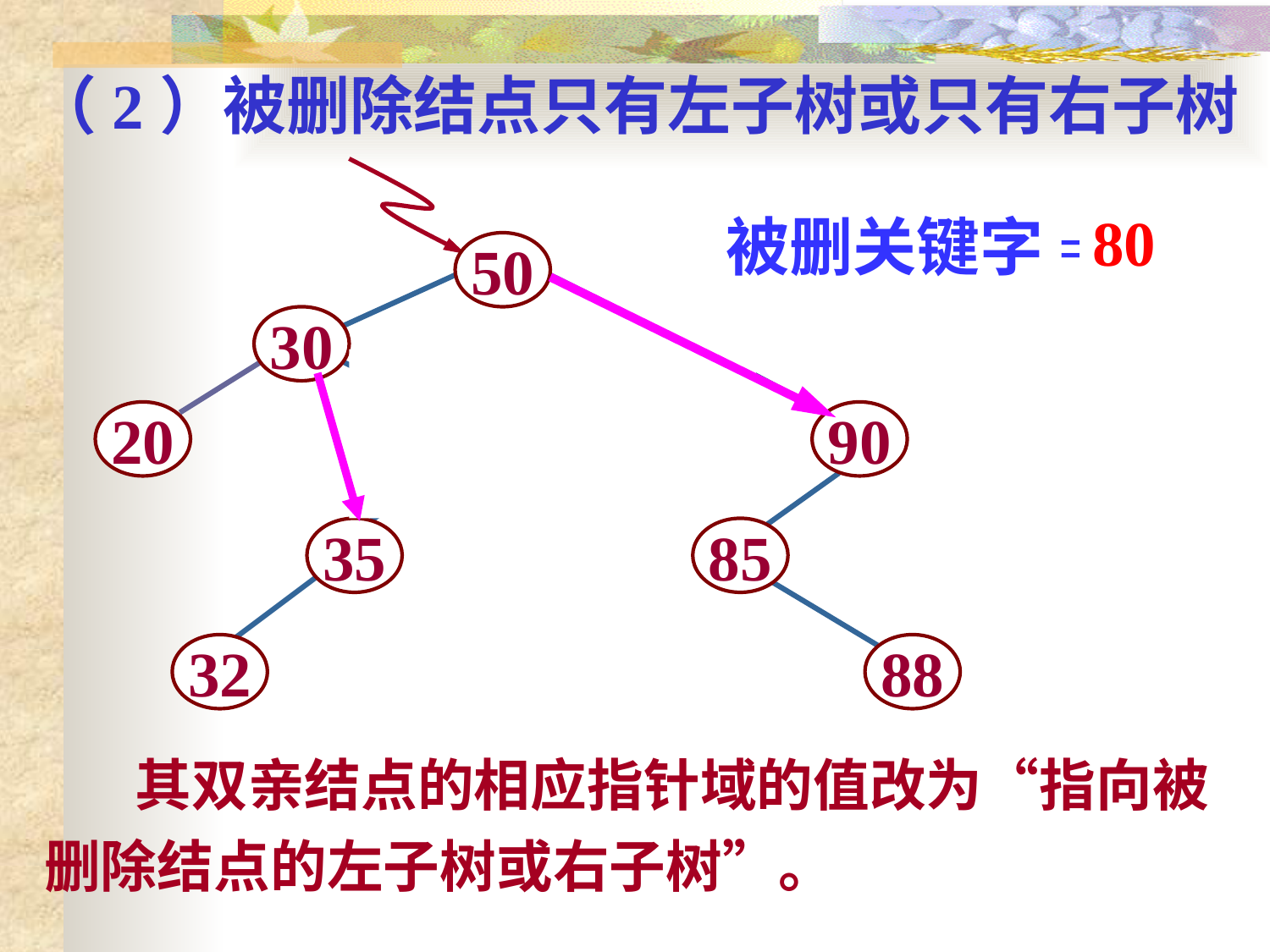

# （2）被删除结点只有左子树或只有右子树

50

30
80

20
40
90

35
85

32
88
80
被删关键字=40

      其双亲结点的相应指针域的值改为“指向被删除结点的左子树或右子树”。